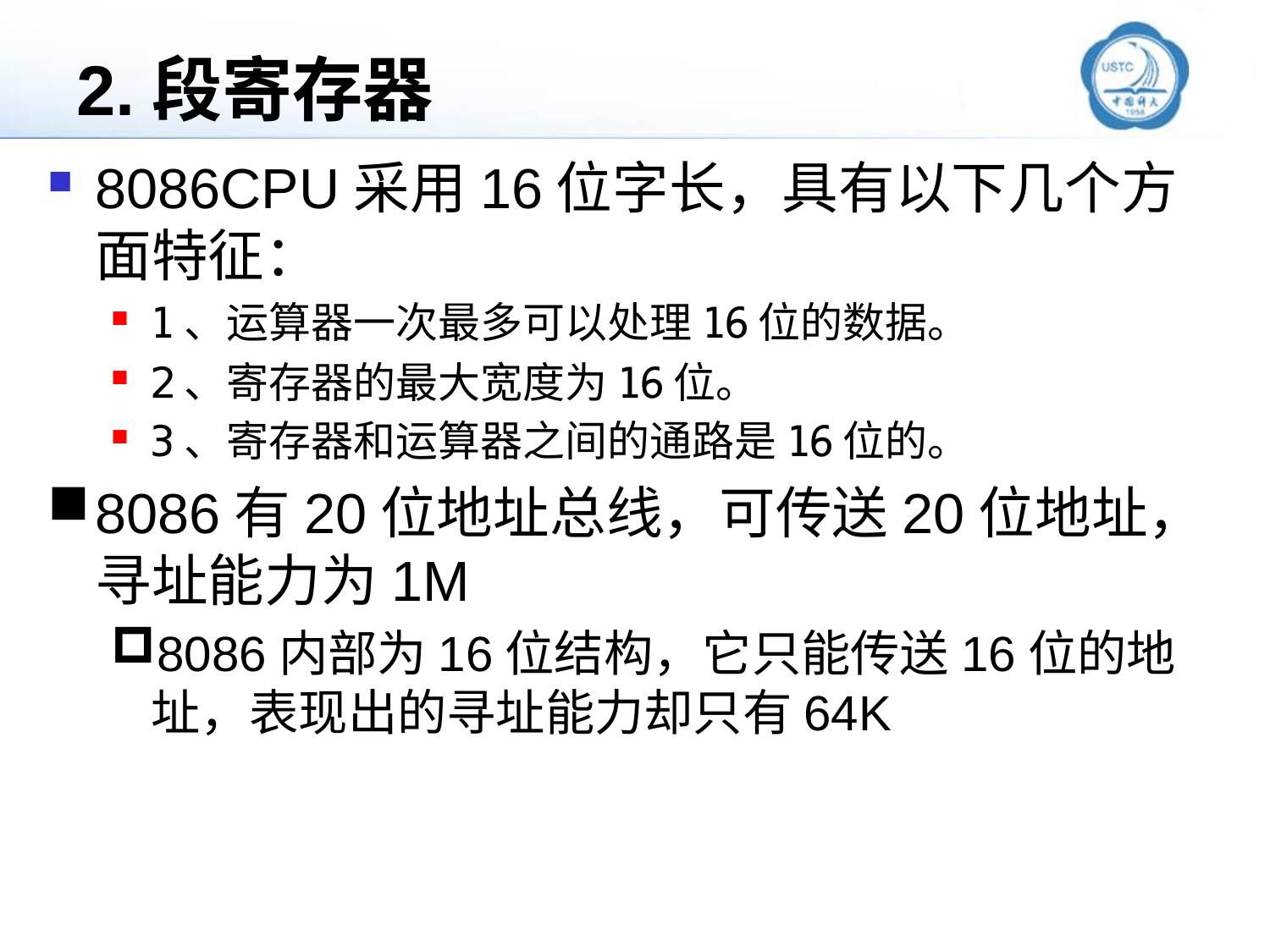

# 2.段寄存器
8086CPU采用16位字长，具有以下几个方面特征：
1、运算器一次最多可以处理16位的数据。
2、寄存器的最大宽度为16位。
3、寄存器和运算器之间的通路是16位的。
8086有20位地址总线，可传送20位地址，寻址能力为1M
8086内部为16位结构，它只能传送16位的地址，表现出的寻址能力却只有64K